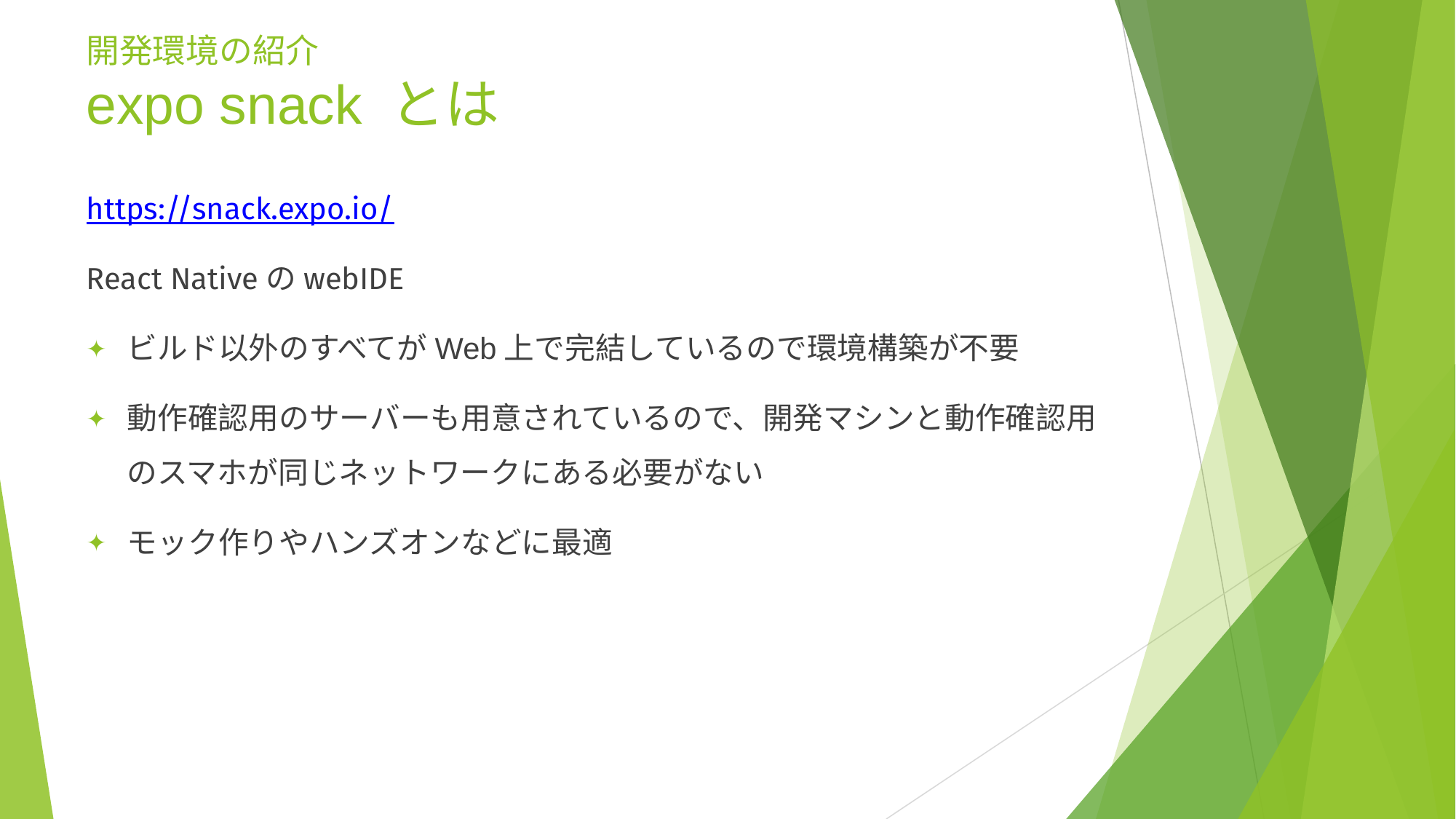

# 開発環境の紹介 expo snack とは
https://snack.expo.io/
React NativeのwebIDE
ビルド以外のすべてがWeb上で完結しているので環境構築が不要
動作確認用のサーバーも用意されているので、開発マシンと動作確認用のスマホが同じネットワークにある必要がない
モック作りやハンズオンなどに最適